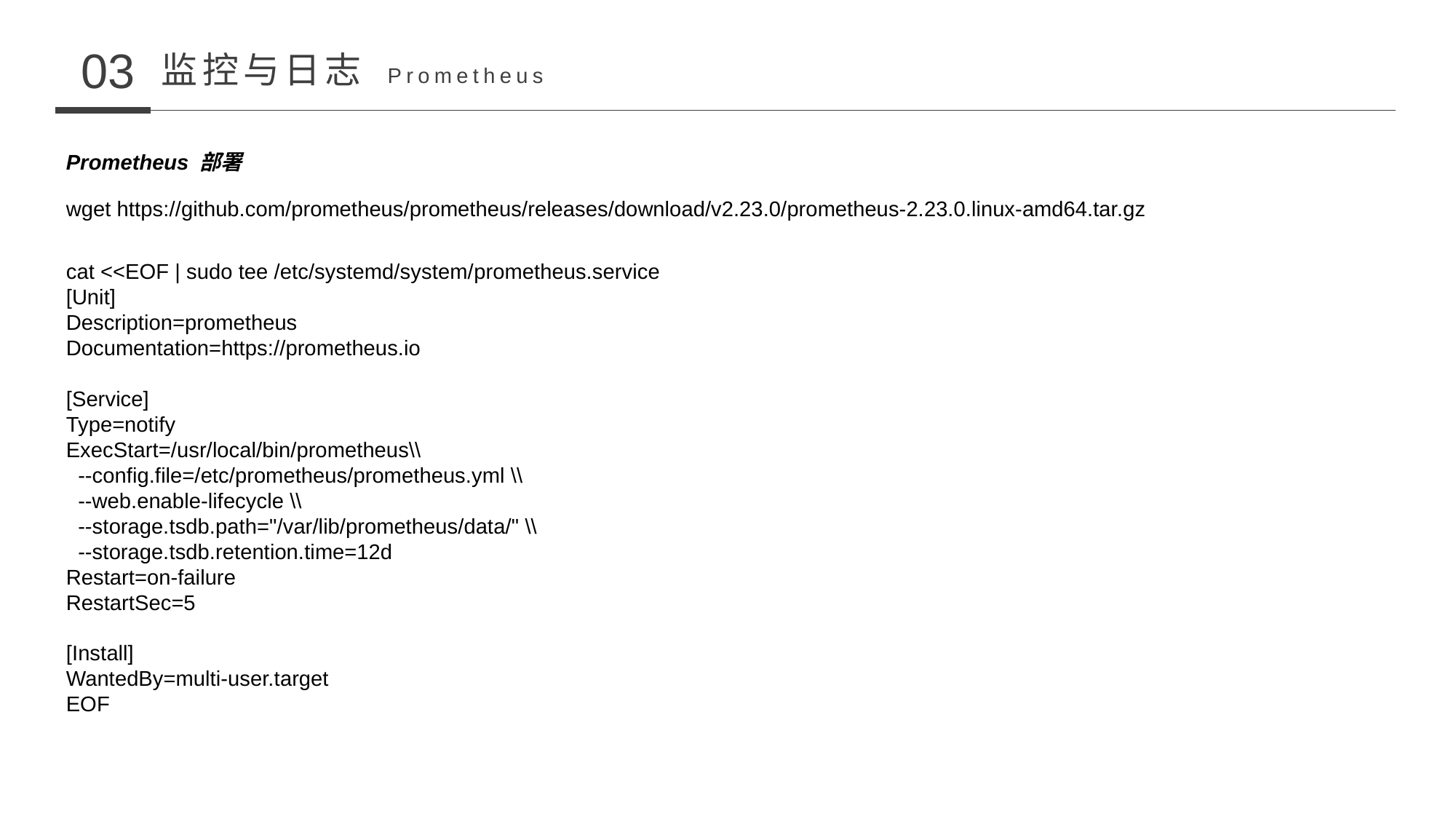

03
监控与日志 Prometheus
Prometheus 部署
wget https://github.com/prometheus/prometheus/releases/download/v2.23.0/prometheus-2.23.0.linux-amd64.tar.gz

cat <<EOF | sudo tee /etc/systemd/system/prometheus.service
[Unit]
Description=prometheus
Documentation=https://prometheus.io

[Service]
Type=notify
ExecStart=/usr/local/bin/prometheus\\
  --config.file=/etc/prometheus/prometheus.yml \\
  --web.enable-lifecycle \\
  --storage.tsdb.path="/var/lib/prometheus/data/" \\
  --storage.tsdb.retention.time=12d
Restart=on-failure
RestartSec=5

[Install]
WantedBy=multi-user.target
EOF